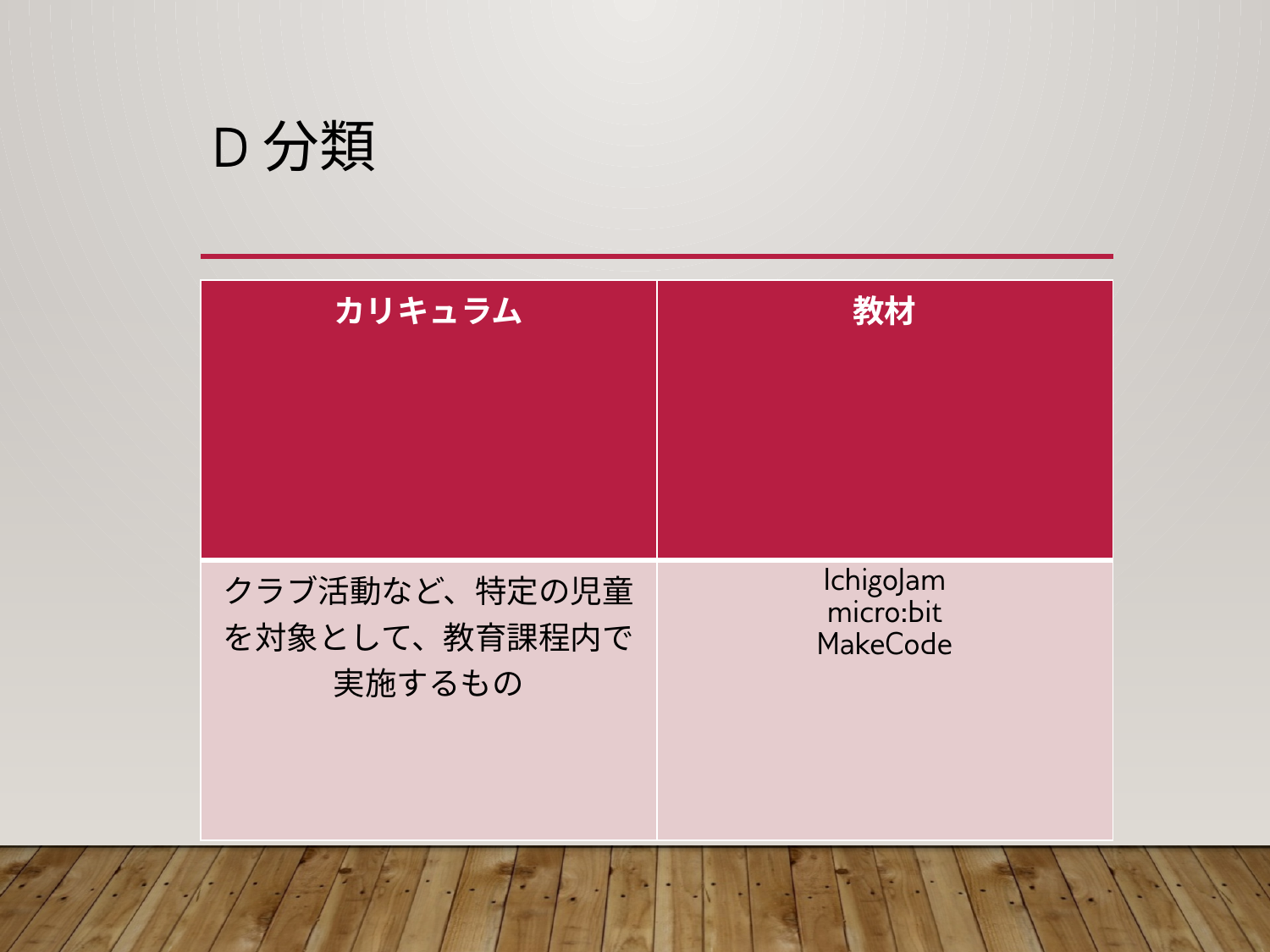

# D分類
| カリキュラム | 教材 |
| --- | --- |
| クラブ活動など、特定の児童を対象として、教育課程内で実施するもの | IchigoJam micro:bit MakeCode |